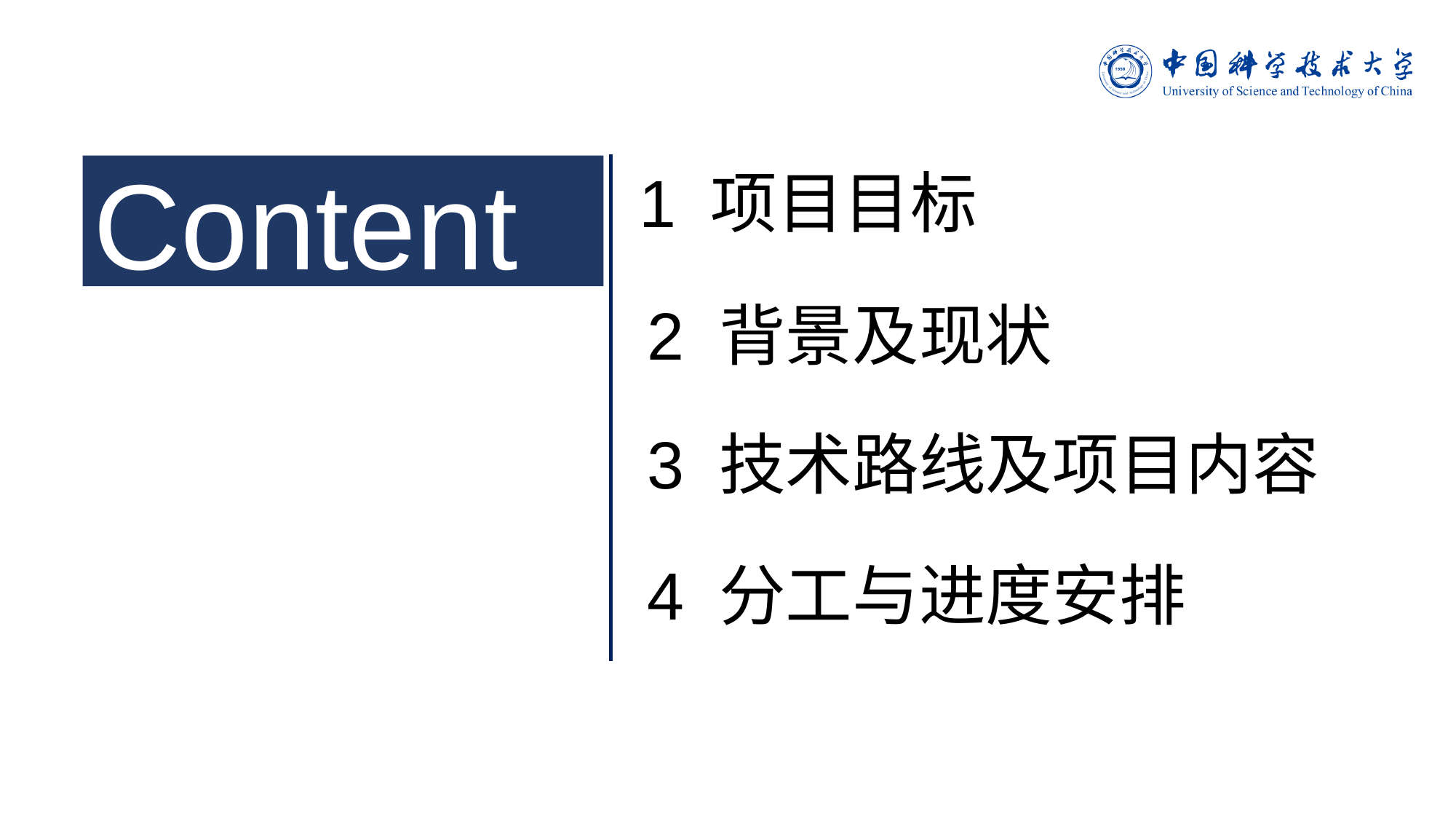

Content

1 项目目标
2 背景及现状
3 技术路线及项目内容
4 分工与进度安排